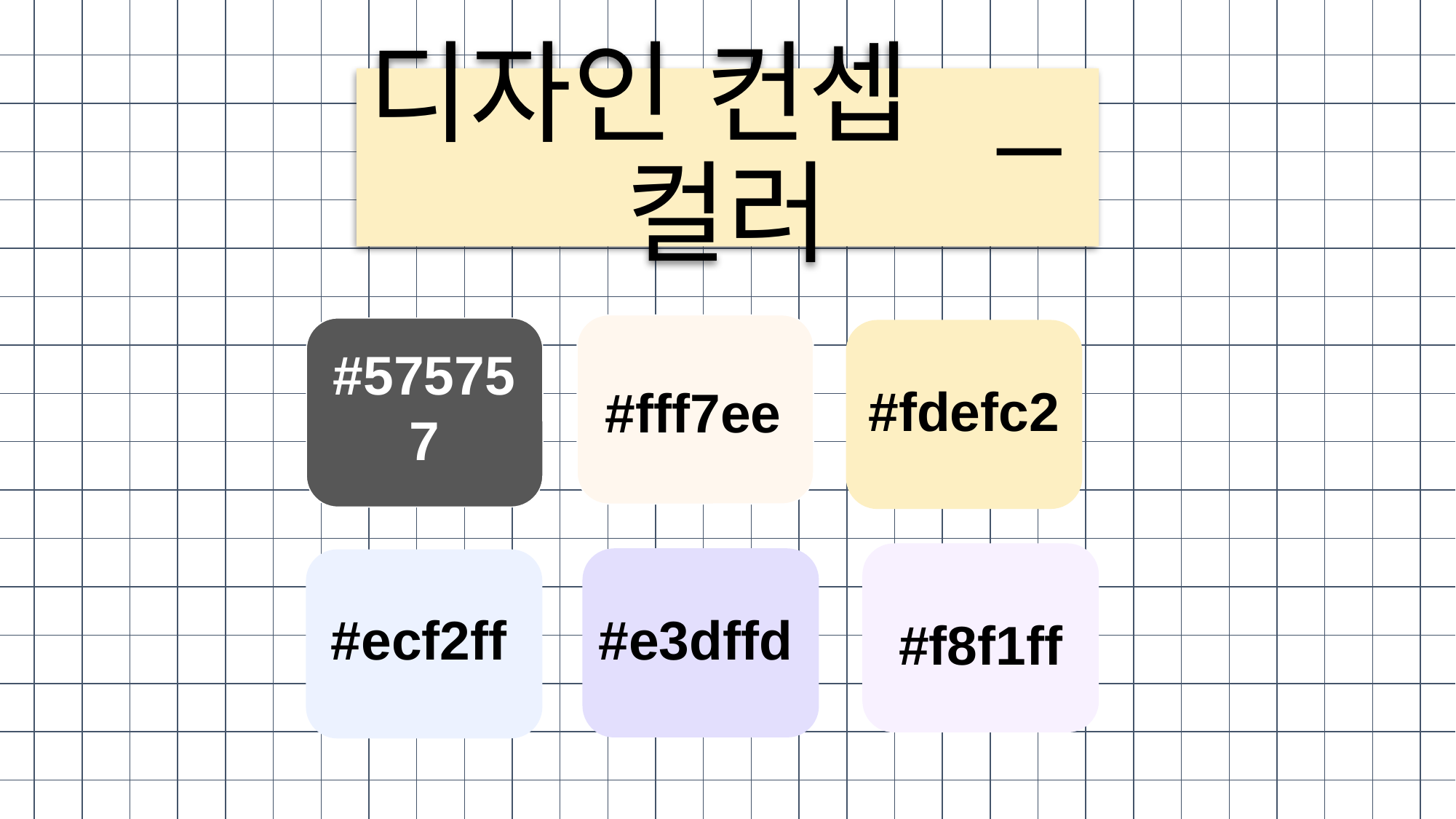

# 디자인 컨셉  _컬러

#575757
#fdefc2
#fff7ee

#ecf2ff
#e3dffd
#f8f1ff